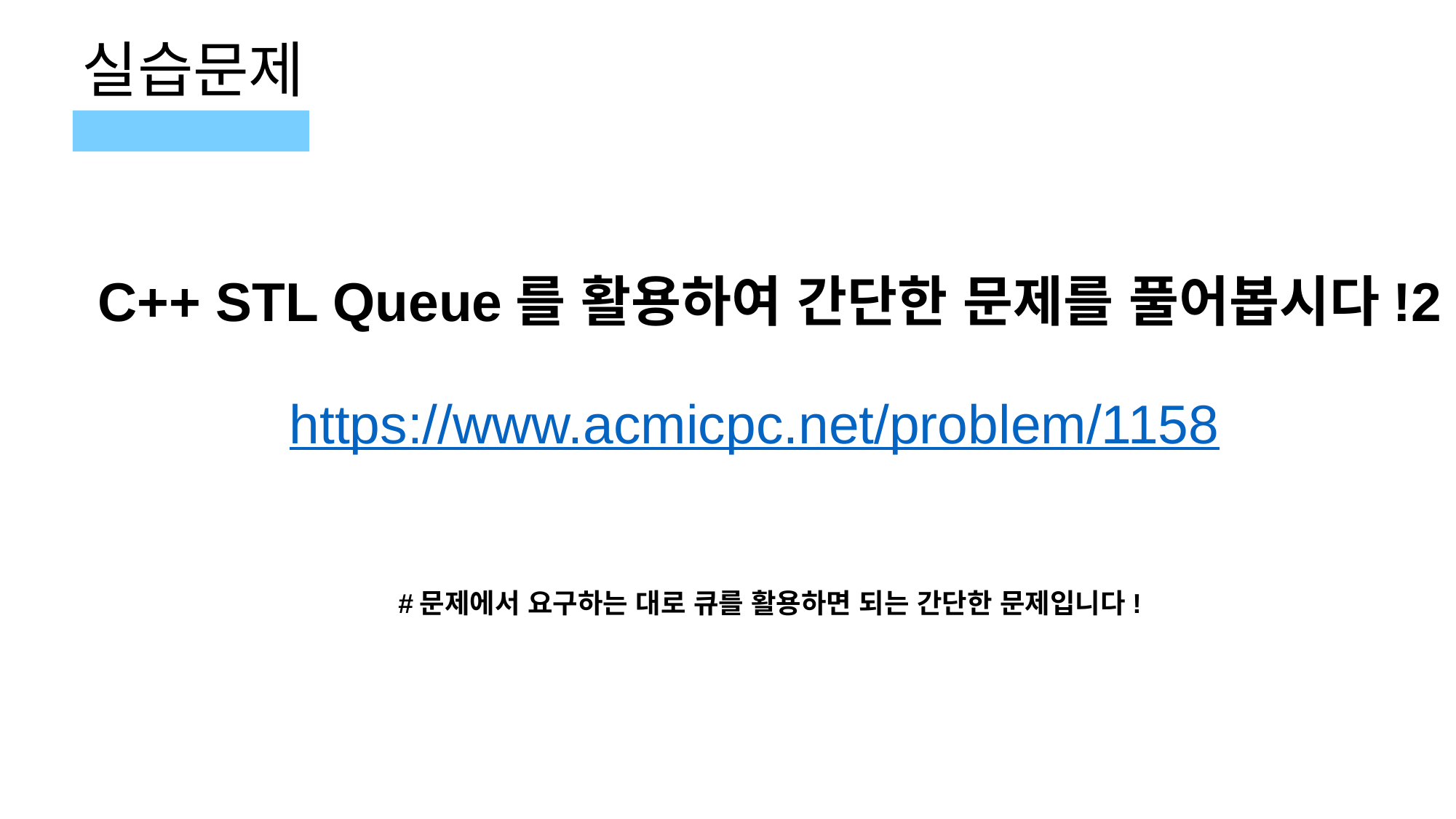

실습문제

C++ STL Queue를 활용하여 간단한 문제를 풀어봅시다!2
https://www.acmicpc.net/problem/1158

#문제에서 요구하는 대로 큐를 활용하면 되는 간단한 문제입니다!